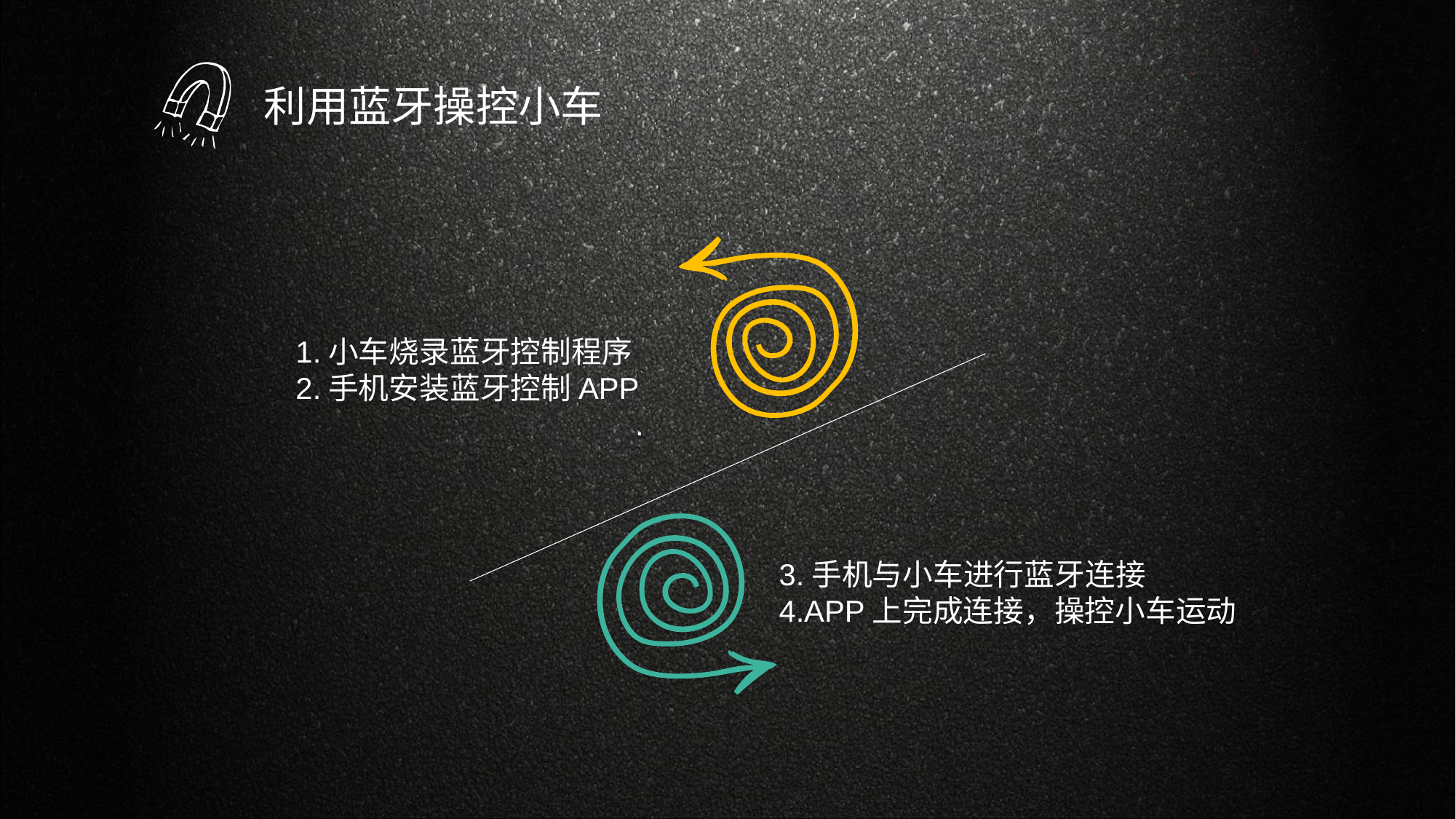

利用蓝牙操控小车

1.小车烧录蓝牙控制程序
2.手机安装蓝牙控制APP
.

3.手机与小车进行蓝牙连接
4.APP上完成连接，操控小车运动